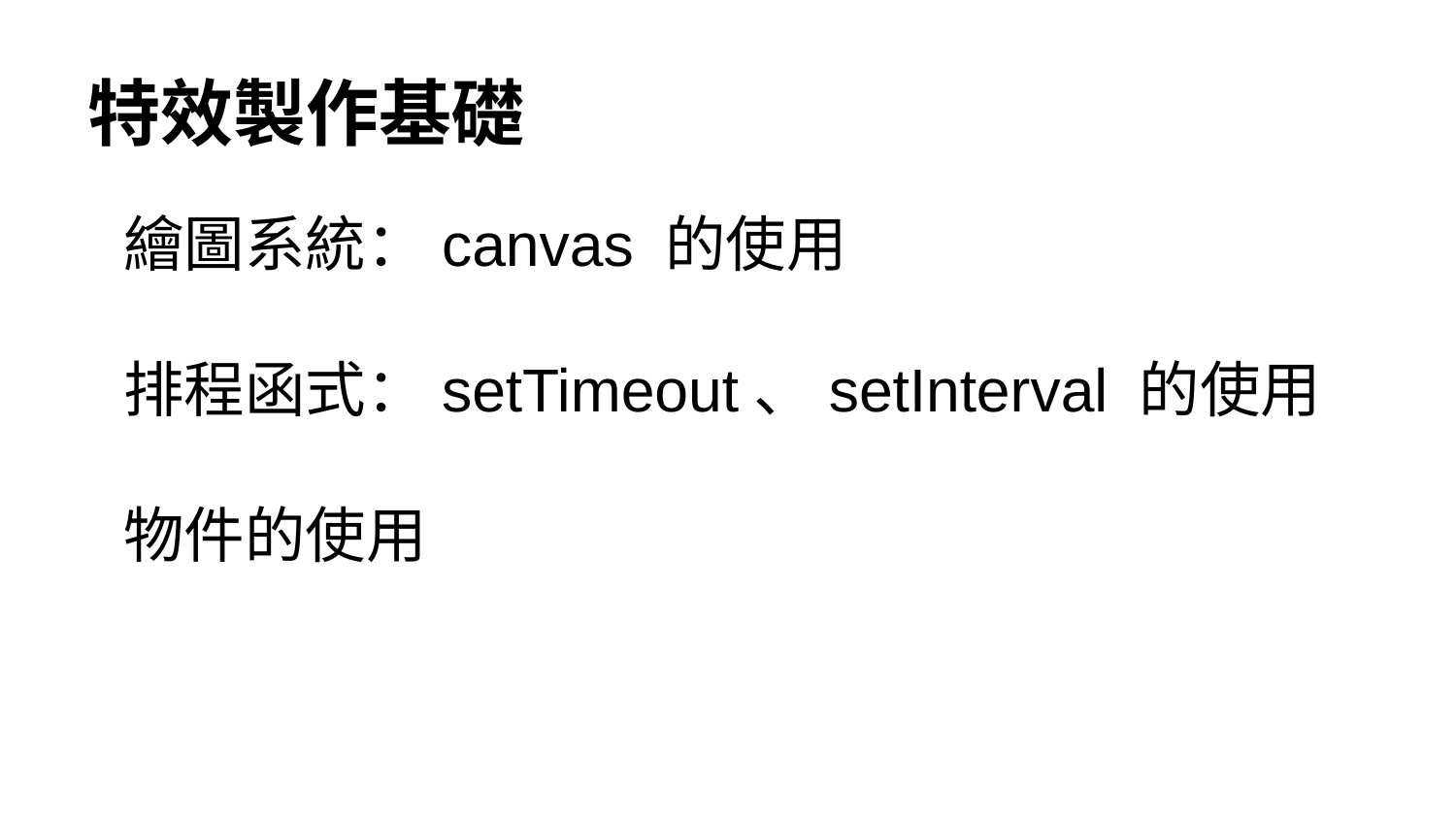

# 特效製作基礎
繪圖系統：canvas 的使用

排程函式：setTimeout、setInterval 的使用

物件的使用